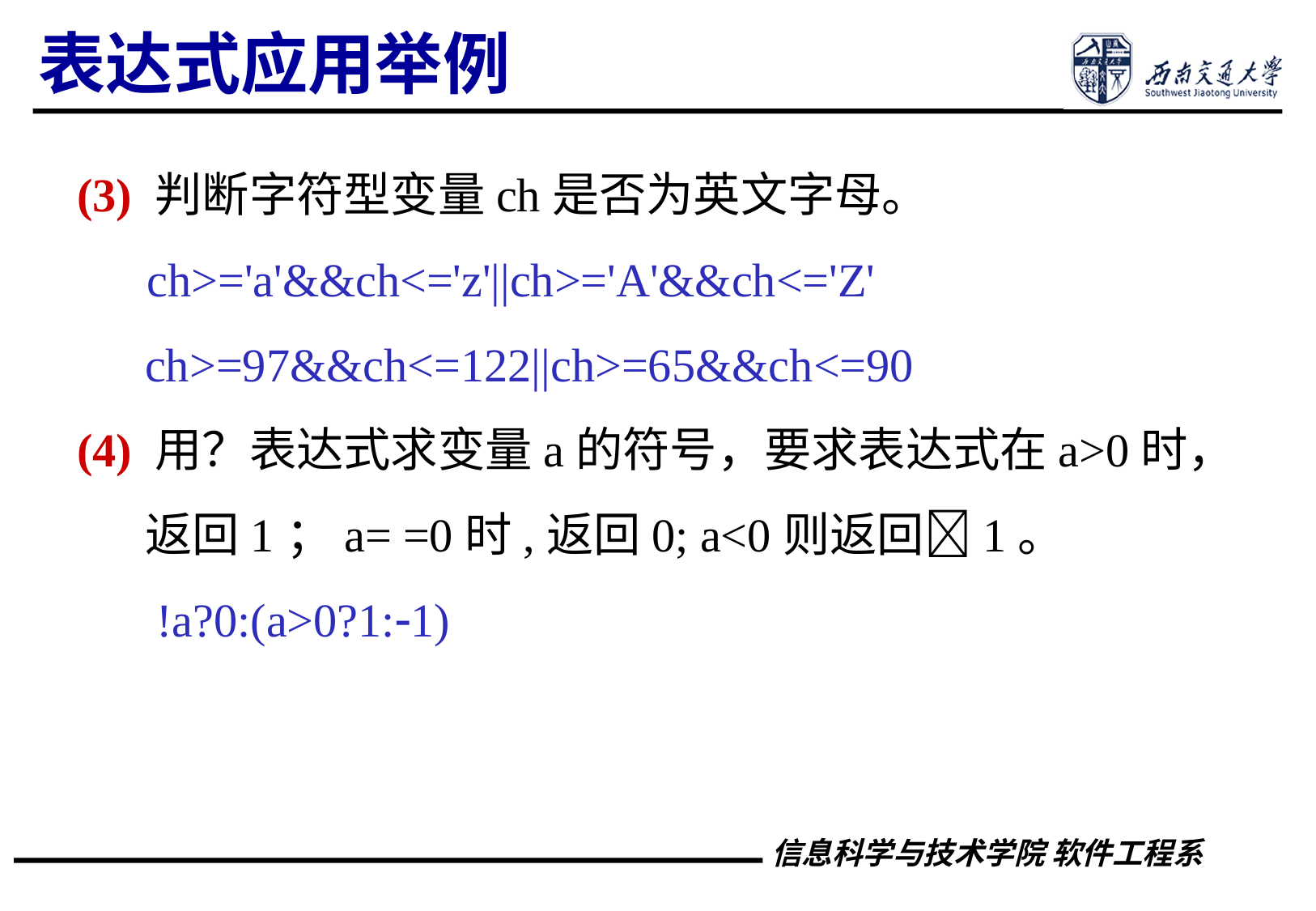

表达式应用举例
(3) 判断字符型变量ch是否为英文字母。
      ch>='a'&&ch<='z'||ch>='A'&&ch<='Z'　ch>=97&&ch<=122||ch>=65&&ch<=90
(4) 用？表达式求变量a的符号，要求表达式在a>0时，返回1；a= =0时,返回0; a<0则返回−1。
　  !a?0:(a>0?1:−1)